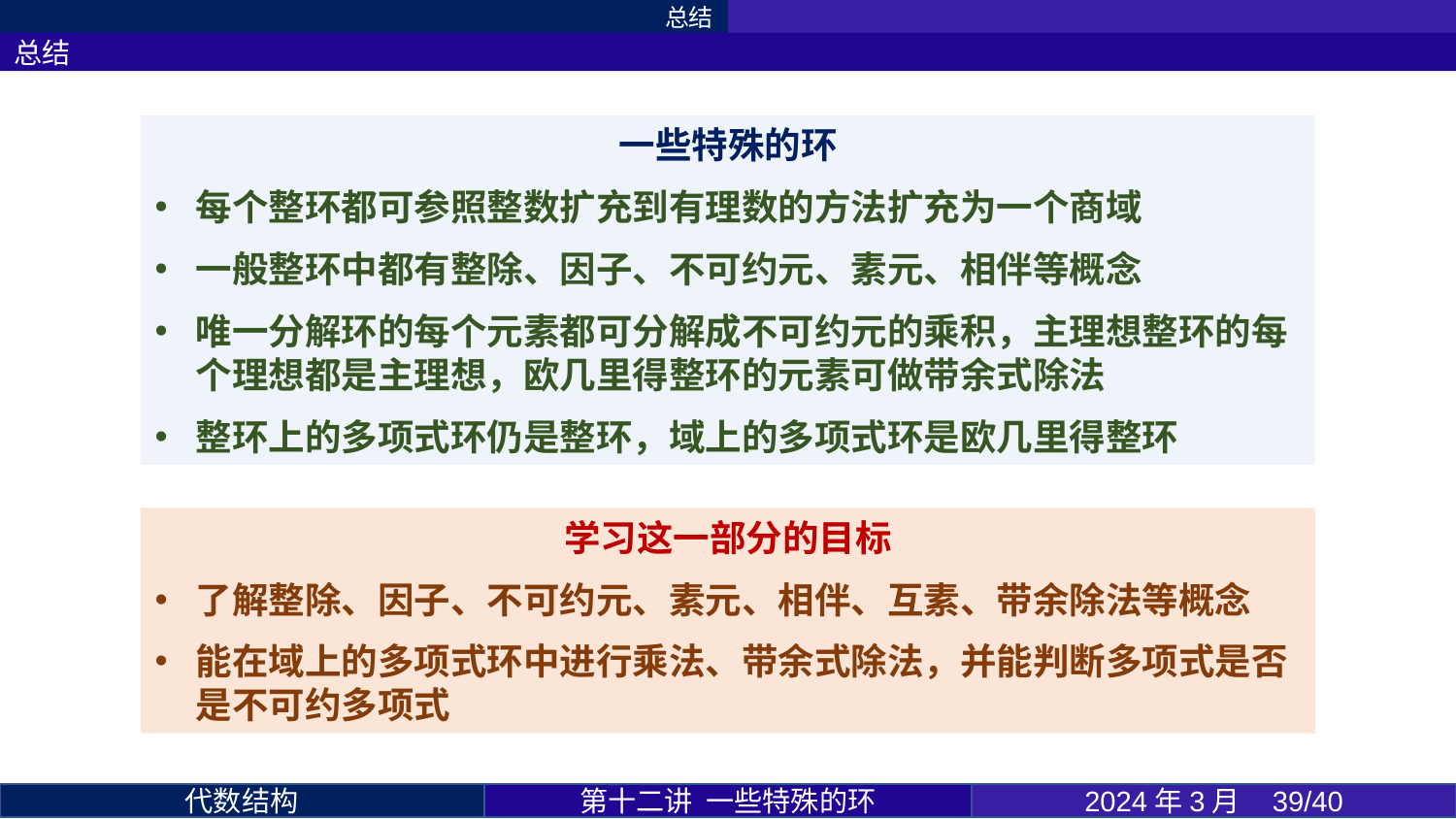

总结
总结
一些特殊的环
每个整环都可参照整数扩充到有理数的方法扩充为一个商域
一般整环中都有整除、因子、不可约元、素元、相伴等概念
唯一分解环的每个元素都可分解成不可约元的乘积，主理想整环的每个理想都是主理想，欧几里得整环的元素可做带余式除法
整环上的多项式环仍是整环，域上的多项式环是欧几里得整环
学习这一部分的目标
了解整除、因子、不可约元、素元、相伴、互素、带余除法等概念
能在域上的多项式环中进行乘法、带余式除法，并能判断多项式是否是不可约多项式
第十二讲  一些特殊的环
2024年3月    39/40
代数结构